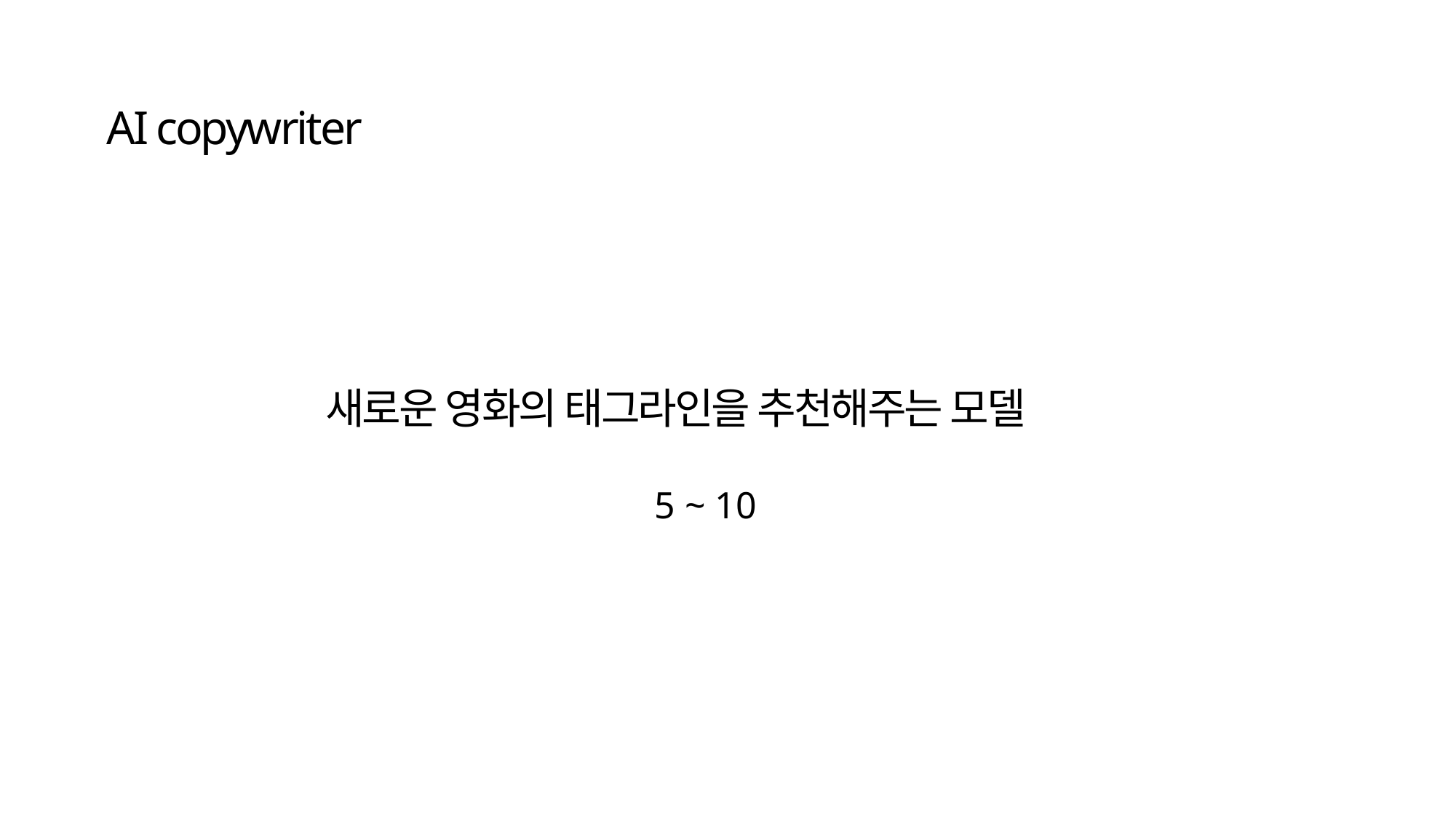

# AI copywriter

새로운 영화의 태그라인을 추천해주는 모델
5 ~ 10